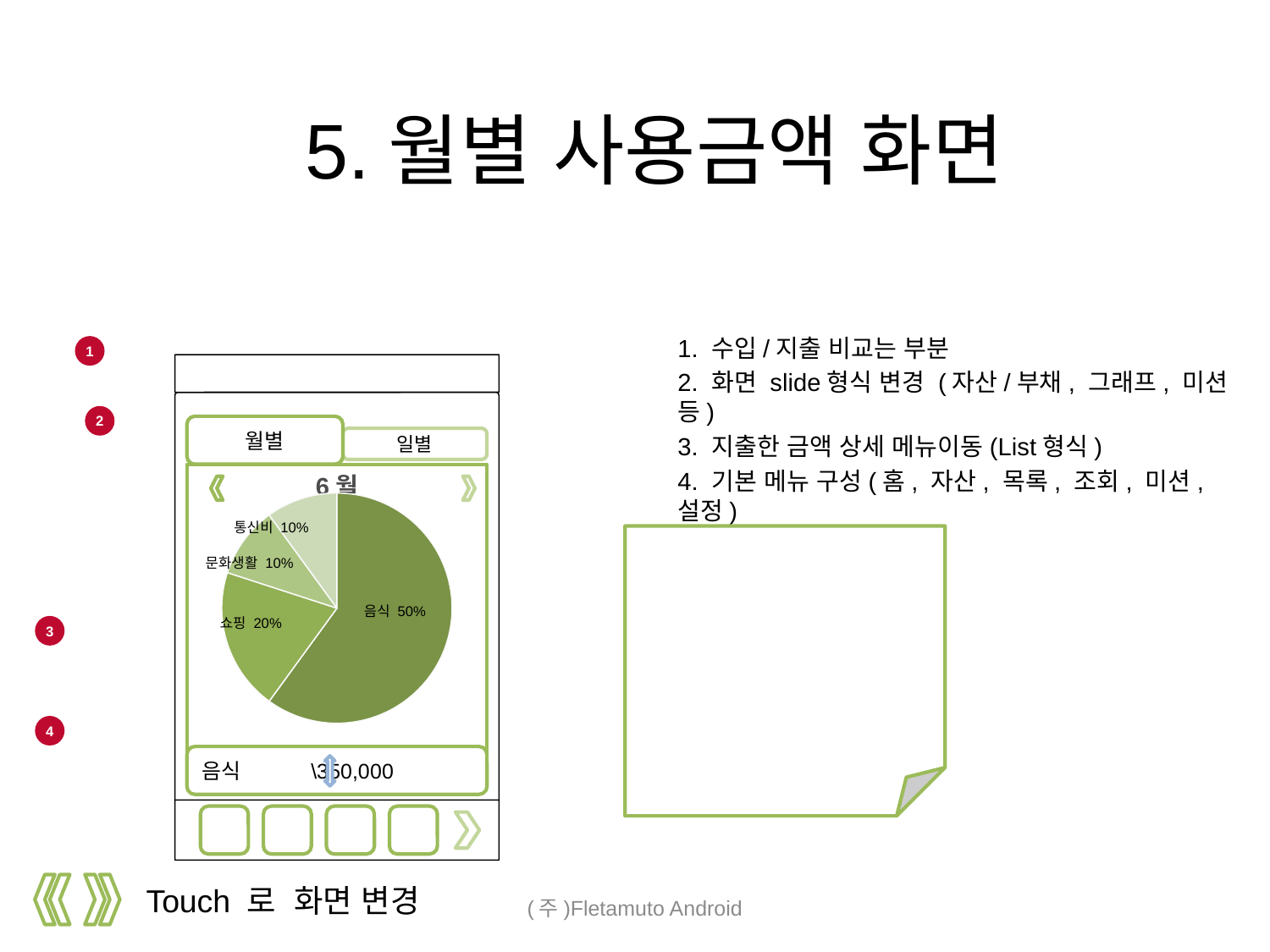

# 5.월별 사용금액 화면
1
1. 수입/지출 비교는 부분
2. 화면 slide형식 변경 (자산/부채, 그래프, 미션 등)
3. 지출한 금액 상세 메뉴이동(List형식)
4. 기본 메뉴 구성(홈, 자산, 목록, 조회, 미션, 설정)
1

월별
일별
6월

### Chart

| Category | 판매 | 판매 |
|---|---|---|
| 음식 | 60.0 | 60.0 |
| 문화생활 | 20.0 | 20.0 |
| 통신비 | 10.0 | 10.0 |
| 쇼핑 | 10.0 | 10.0 |
통신비 10%
문화생활 10%
음식 50%
쇼핑 20%
음식           \350,000

1
2
통신비 10%

3

4

Touch 로  화면 변경
(주)Fletamuto Android